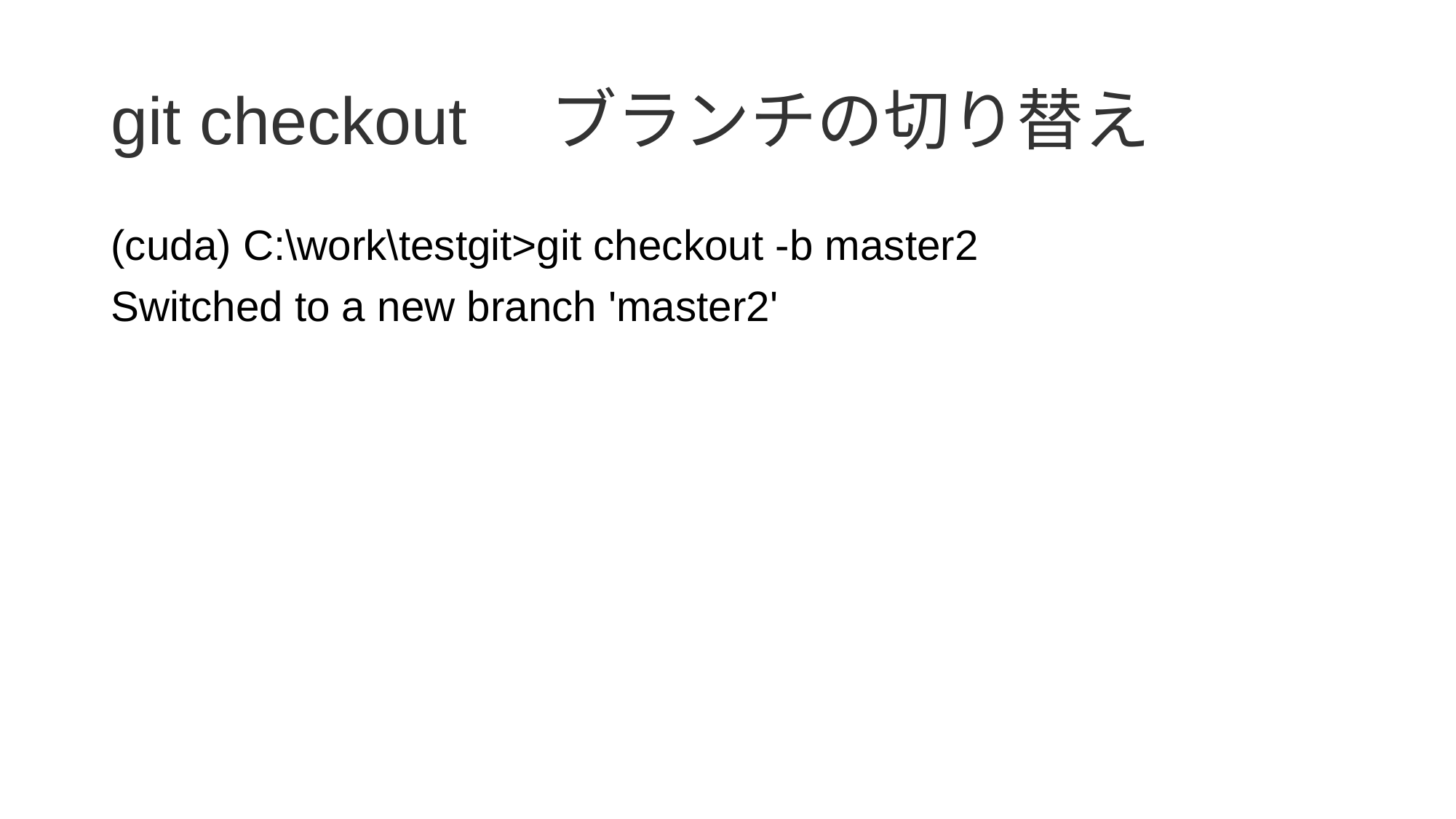

# git checkout　ブランチの切り替え
(cuda) C:\work\testgit>git checkout -b master2
Switched to a new branch 'master2'